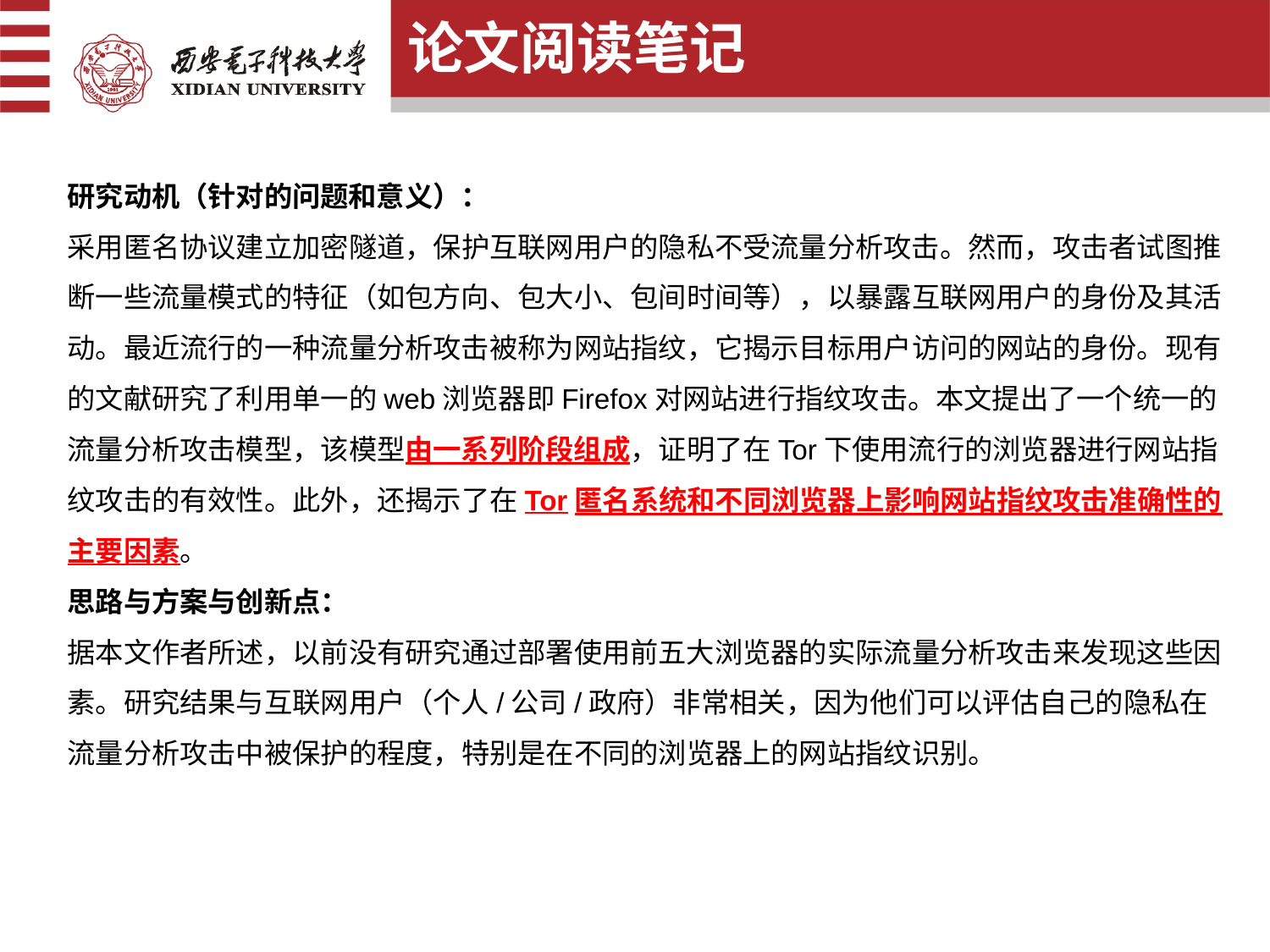

论文阅读笔记
研究动机（针对的问题和意义）：
采用匿名协议建立加密隧道，保护互联网用户的隐私不受流量分析攻击。然而，攻击者试图推断一些流量模式的特征（如包方向、包大小、包间时间等），以暴露互联网用户的身份及其活动。最近流行的一种流量分析攻击被称为网站指纹，它揭示目标用户访问的网站的身份。现有的文献研究了利用单一的web浏览器即Firefox对网站进行指纹攻击。本文提出了一个统一的流量分析攻击模型，该模型由一系列阶段组成，证明了在Tor下使用流行的浏览器进行网站指纹攻击的有效性。此外，还揭示了在Tor匿名系统和不同浏览器上影响网站指纹攻击准确性的主要因素。
思路与方案与创新点：
据本文作者所述，以前没有研究通过部署使用前五大浏览器的实际流量分析攻击来发现这些因素。研究结果与互联网用户（个人/公司/政府）非常相关，因为他们可以评估自己的隐私在流量分析攻击中被保护的程度，特别是在不同的浏览器上的网站指纹识别。